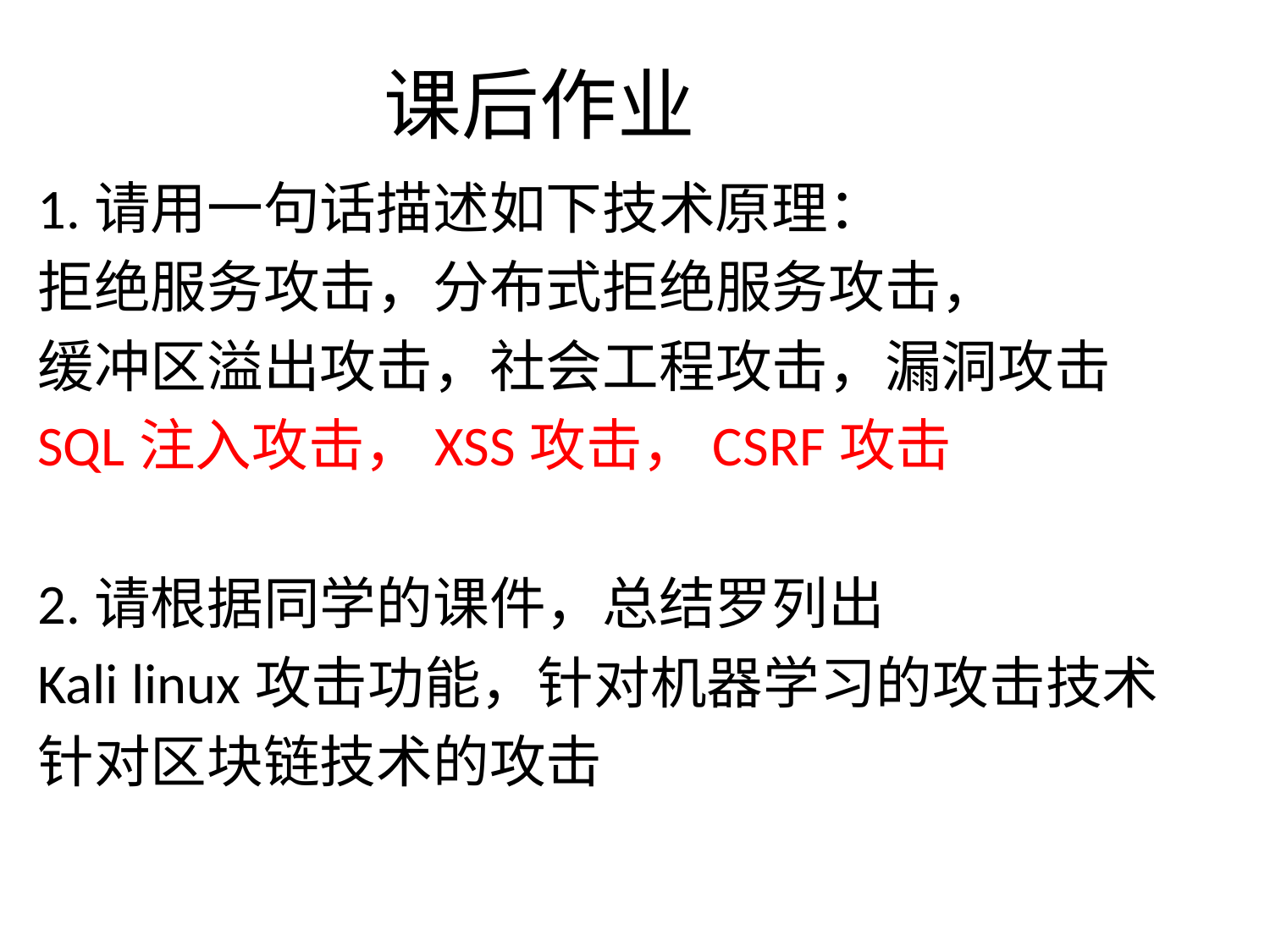

# 课后作业
1.请用一句话描述如下技术原理：
拒绝服务攻击，分布式拒绝服务攻击，
缓冲区溢出攻击，社会工程攻击，漏洞攻击
SQL注入攻击，XSS攻击，CSRF攻击

2.请根据同学的课件，总结罗列出
Kali linux攻击功能，针对机器学习的攻击技术
针对区块链技术的攻击